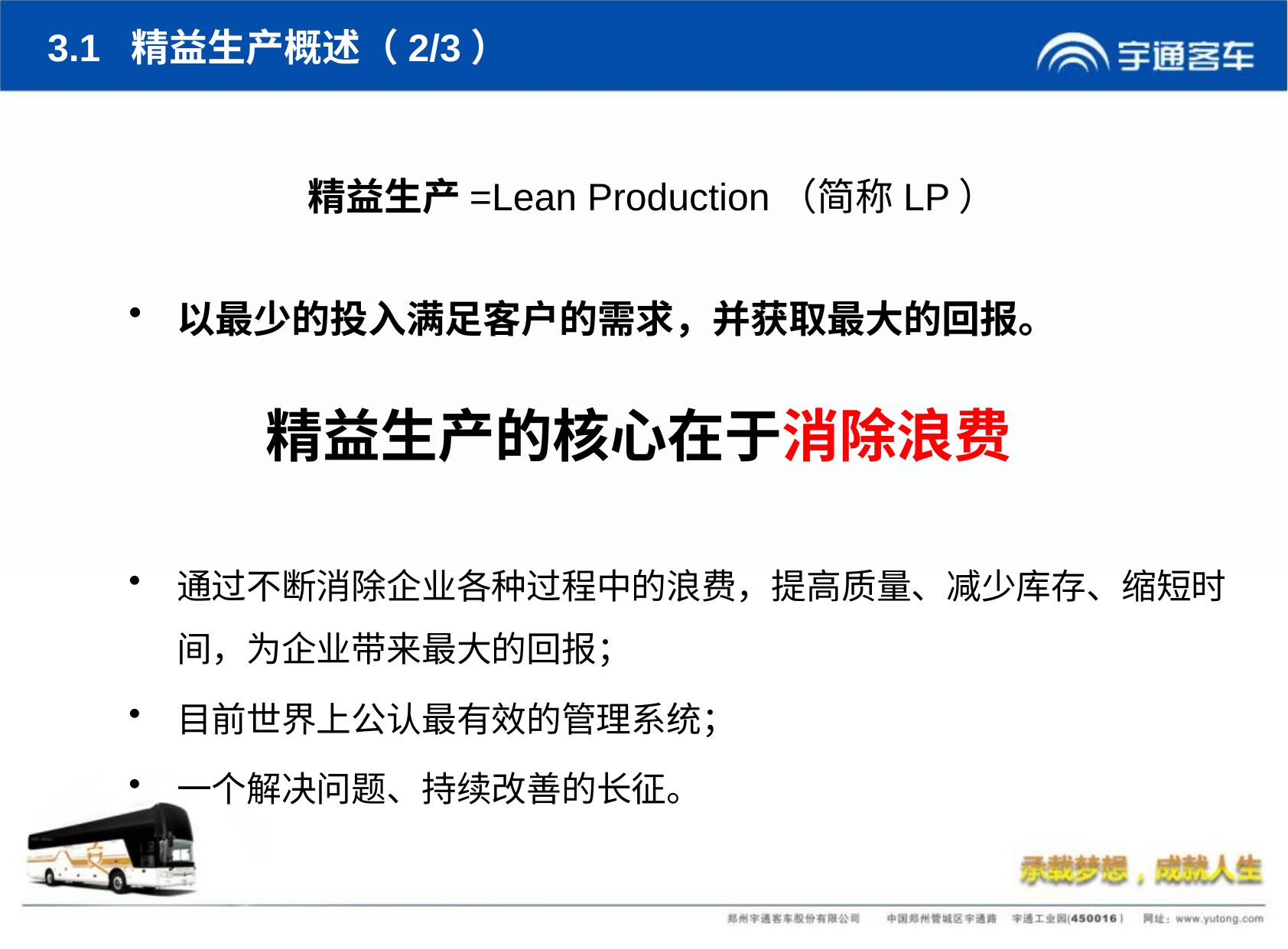

3.1  精益生产概述（2/3）
精益生产=Lean Production（简称LP）
以最少的投入满足客户的需求，并获取最大的回报。
精益生产的核心在于消除浪费
通过不断消除企业各种过程中的浪费，提高质量、减少库存、缩短时间，为企业带来最大的回报；
目前世界上公认最有效的管理系统；
一个解决问题、持续改善的长征。